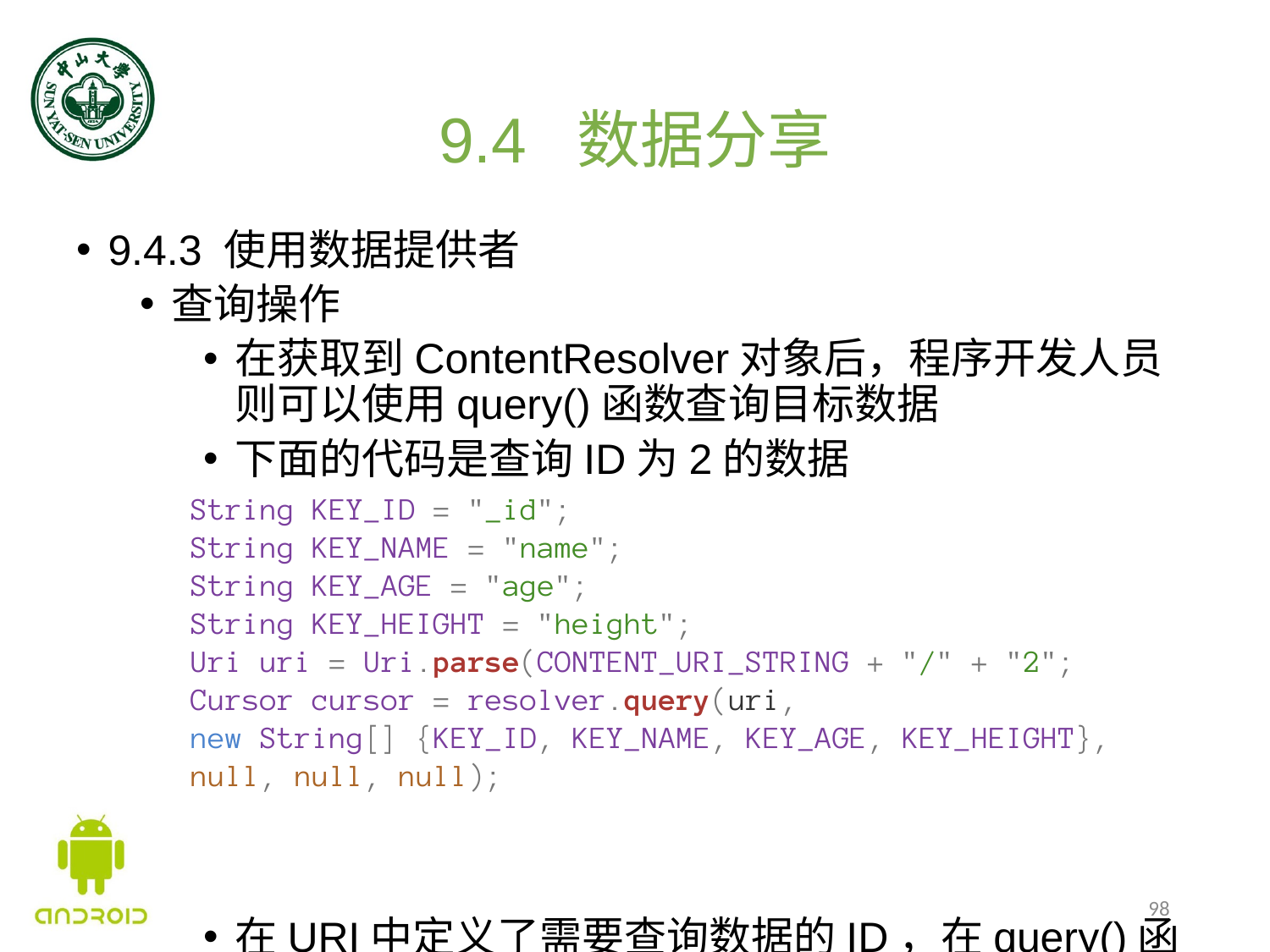

# 9.4  数据分享
9.4.3 使用数据提供者
查询操作
在获取到ContentResolver对象后，程序开发人员则可以使用query()函数查询目标数据
下面的代码是查询ID为2的数据

在URI中定义了需要查询数据的ID，在query()函数并没有额外声明查询条件
String KEY_ID = "_id";
String KEY_NAME = "name";
String KEY_AGE = "age";
String KEY_HEIGHT = "height";
Uri uri = Uri.parse(CONTENT_URI_STRING + "/" + "2";
Cursor cursor = resolver.query(uri,
new String[] {KEY_ID, KEY_NAME, KEY_AGE, KEY_HEIGHT}, null, null, null);
98